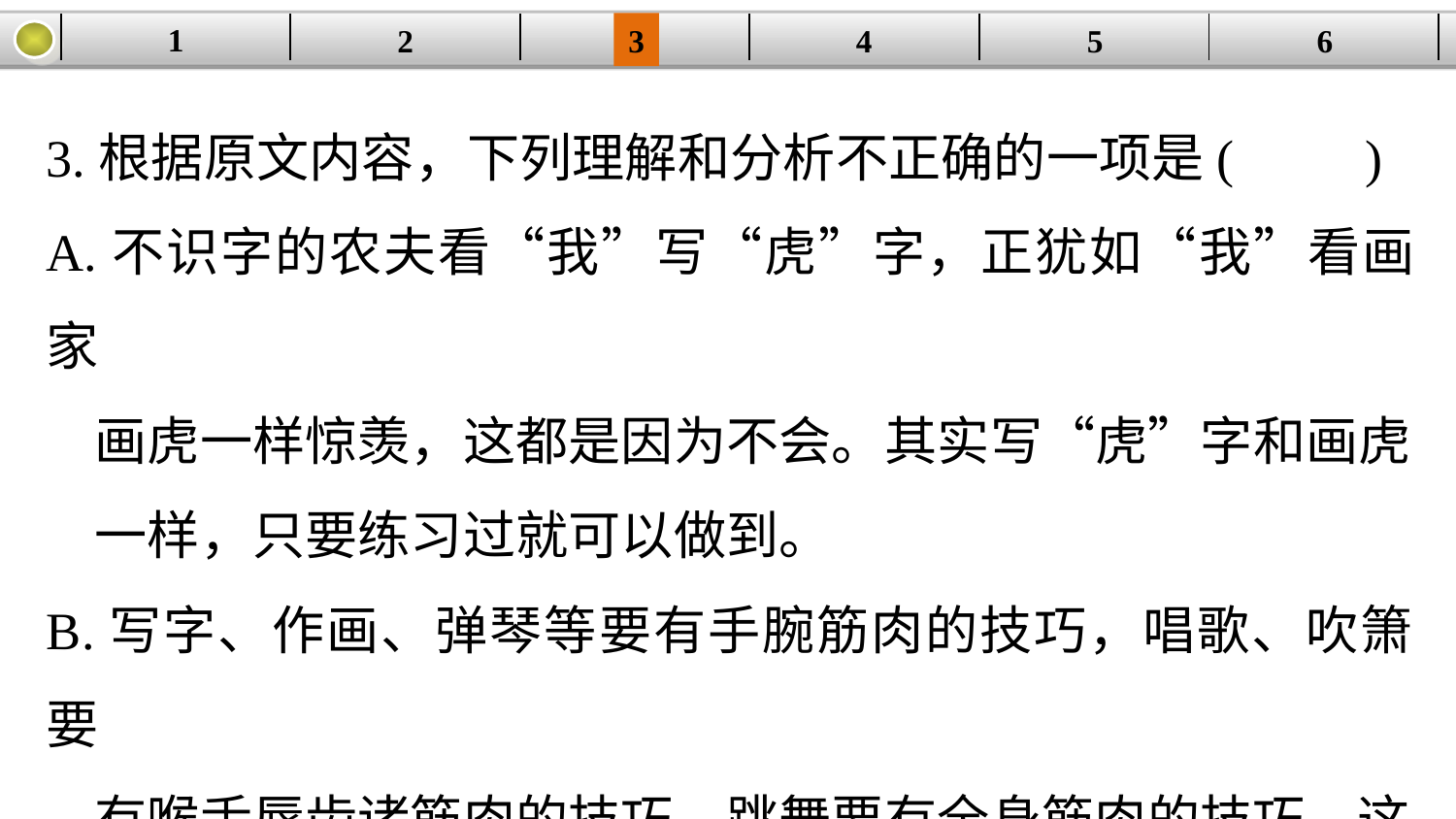

1
3
4
5
6
2
|  |  |  |  |  |  |
| --- | --- | --- | --- | --- | --- |

3.根据原文内容，下列理解和分析不正确的一项是(　　)
A.不识字的农夫看“我”写“虎”字，正犹如“我”看画家
   画虎一样惊羡，这都是因为不会。其实写“虎”字和画虎
   一样，只要练习过就可以做到。
B.写字、作画、弹琴等要有手腕筋肉的技巧，唱歌、吹箫要
   有喉舌唇齿诸筋肉的技巧，跳舞要有全身筋肉的技巧，这
   表明不同艺术活动的筋肉技巧是有差异的。